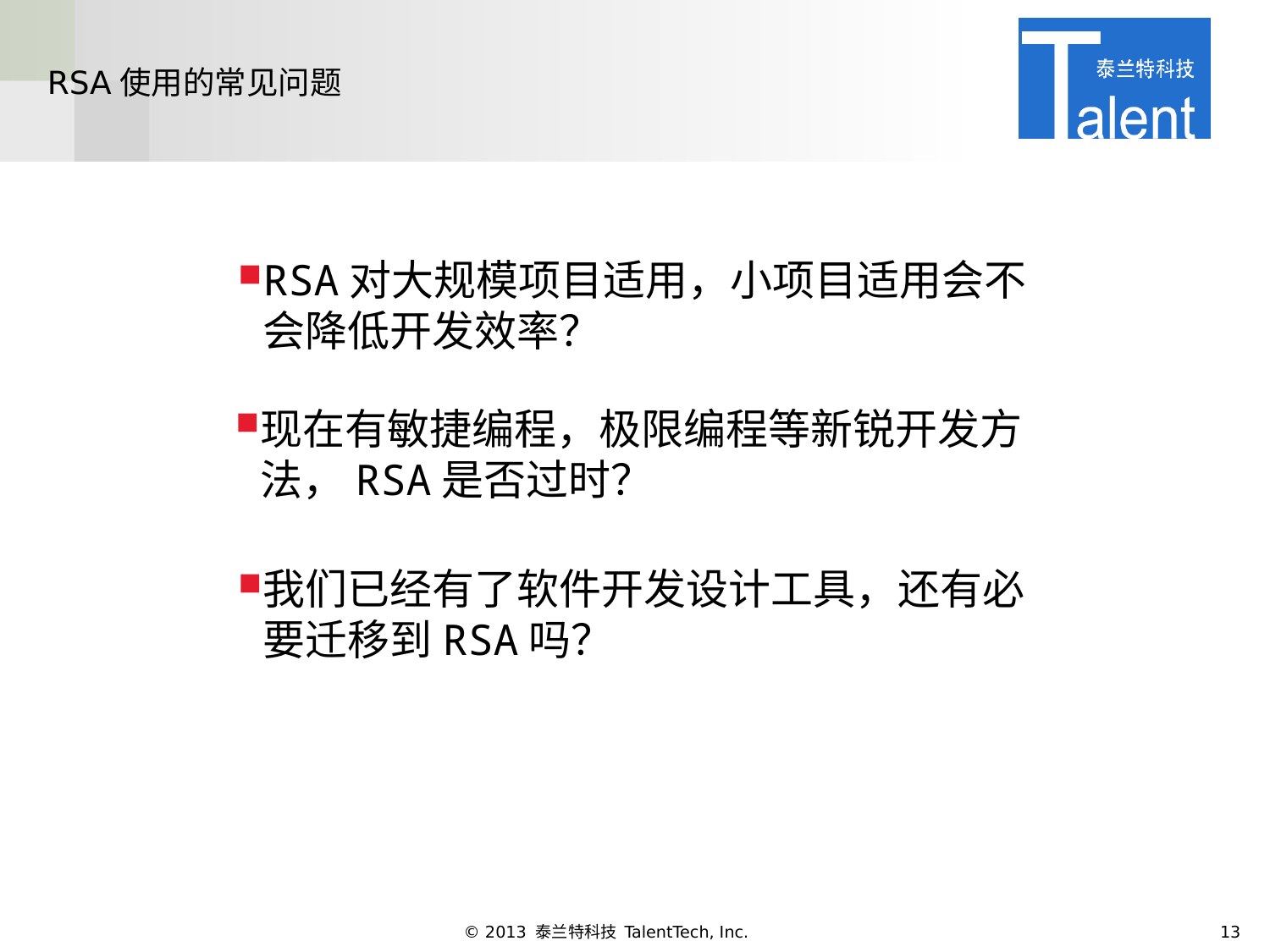

# RSA使用的常见问题

RSA对大规模项目适用，小项目适用会不会降低开发效率？
现在有敏捷编程，极限编程等新锐开发方法，RSA是否过时？
我们已经有了软件开发设计工具，还有必要迁移到RSA吗？